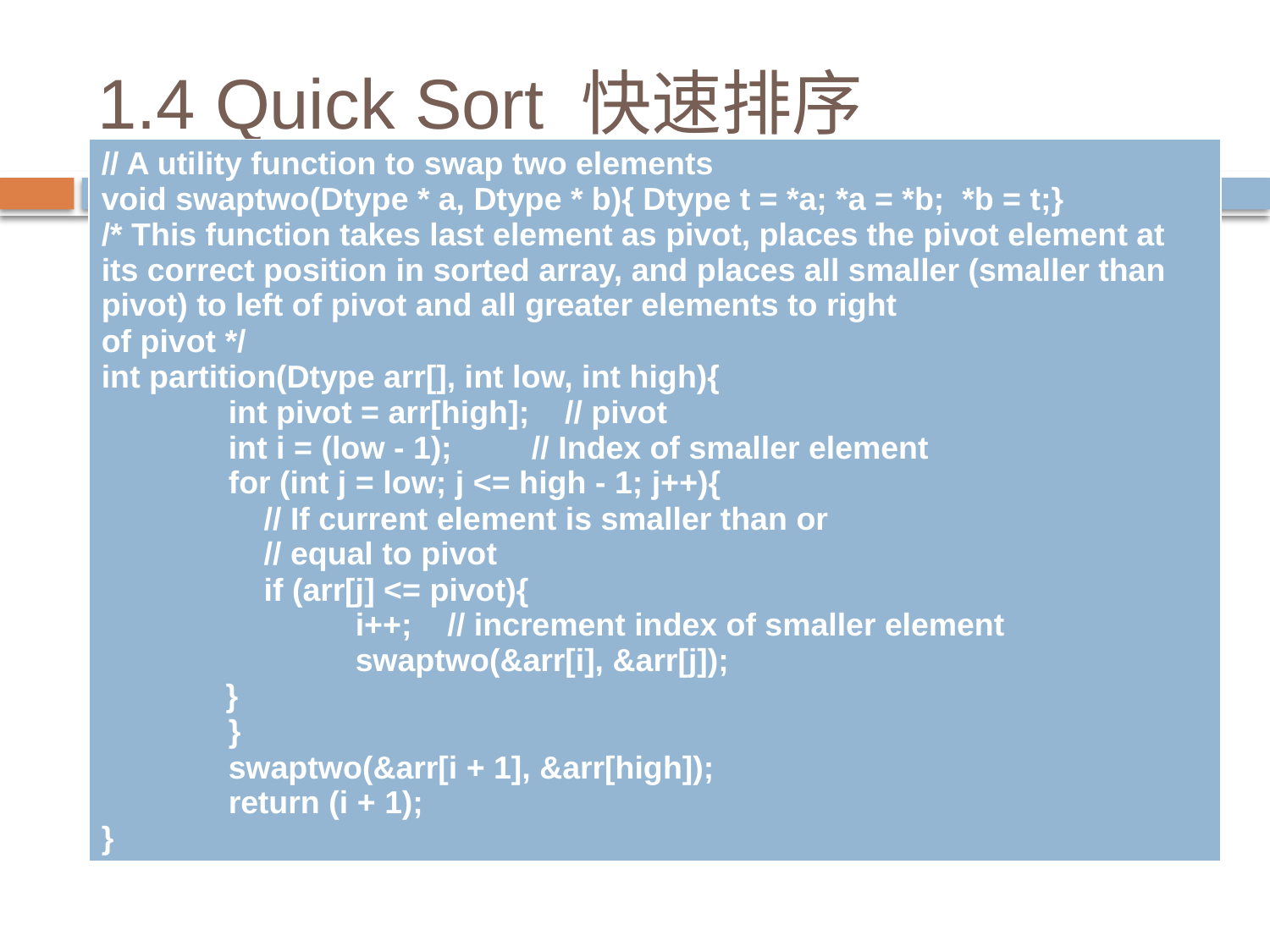

# 1.4 Quick Sort 快速排序
| // A utility function to swap two elements void swaptwo(Dtype \* a, Dtype \* b){ Dtype t = \*a; \*a = \*b; \*b = t;} /\* This function takes last element as pivot, places the pivot element at its correct position in sorted array, and places all smaller (smaller than pivot) to left of pivot and all greater elements to right of pivot \*/ int partition(Dtype arr[], int low, int high){ int pivot = arr[high]; // pivot int i = (low - 1); // Index of smaller element for (int j = low; j <= high - 1; j++){ // If current element is smaller than or // equal to pivot if (arr[j] <= pivot){ i++; // increment index of smaller element swaptwo(&arr[i], &arr[j]); } } swaptwo(&arr[i + 1], &arr[high]); return (i + 1); } |
| --- |